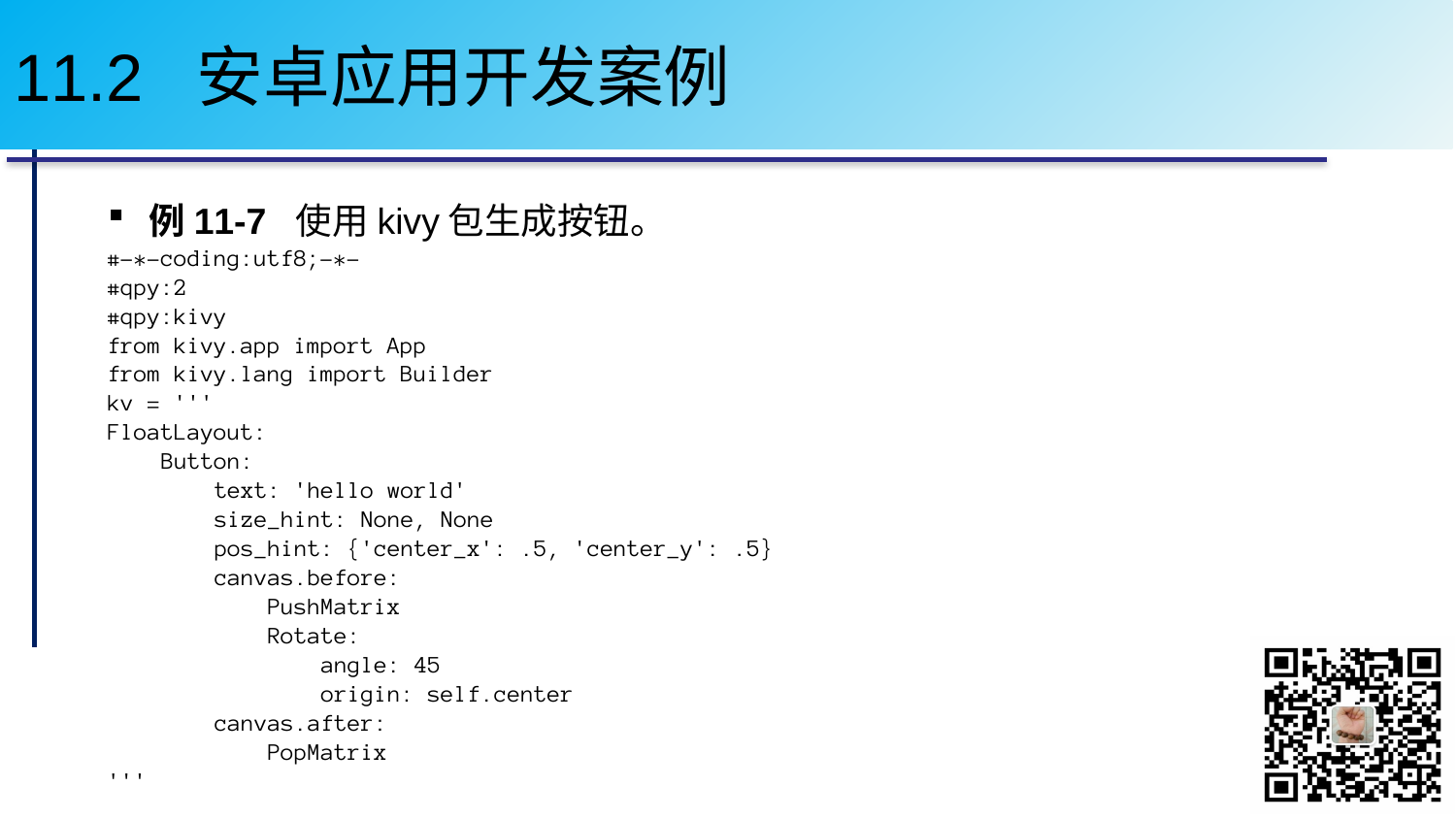

# 11.2  安卓应用开发案例
例11-7  使用kivy包生成按钮。
#-*-coding:utf8;-*-
#qpy:2
#qpy:kivy
from kivy.app import App
from kivy.lang import Builder
kv = '''
FloatLayout:
    Button:
        text: 'hello world'
        size_hint: None, None
        pos_hint: {'center_x': .5, 'center_y': .5}
        canvas.before:
            PushMatrix
            Rotate:
                angle: 45
                origin: self.center
        canvas.after:
            PopMatrix
'''